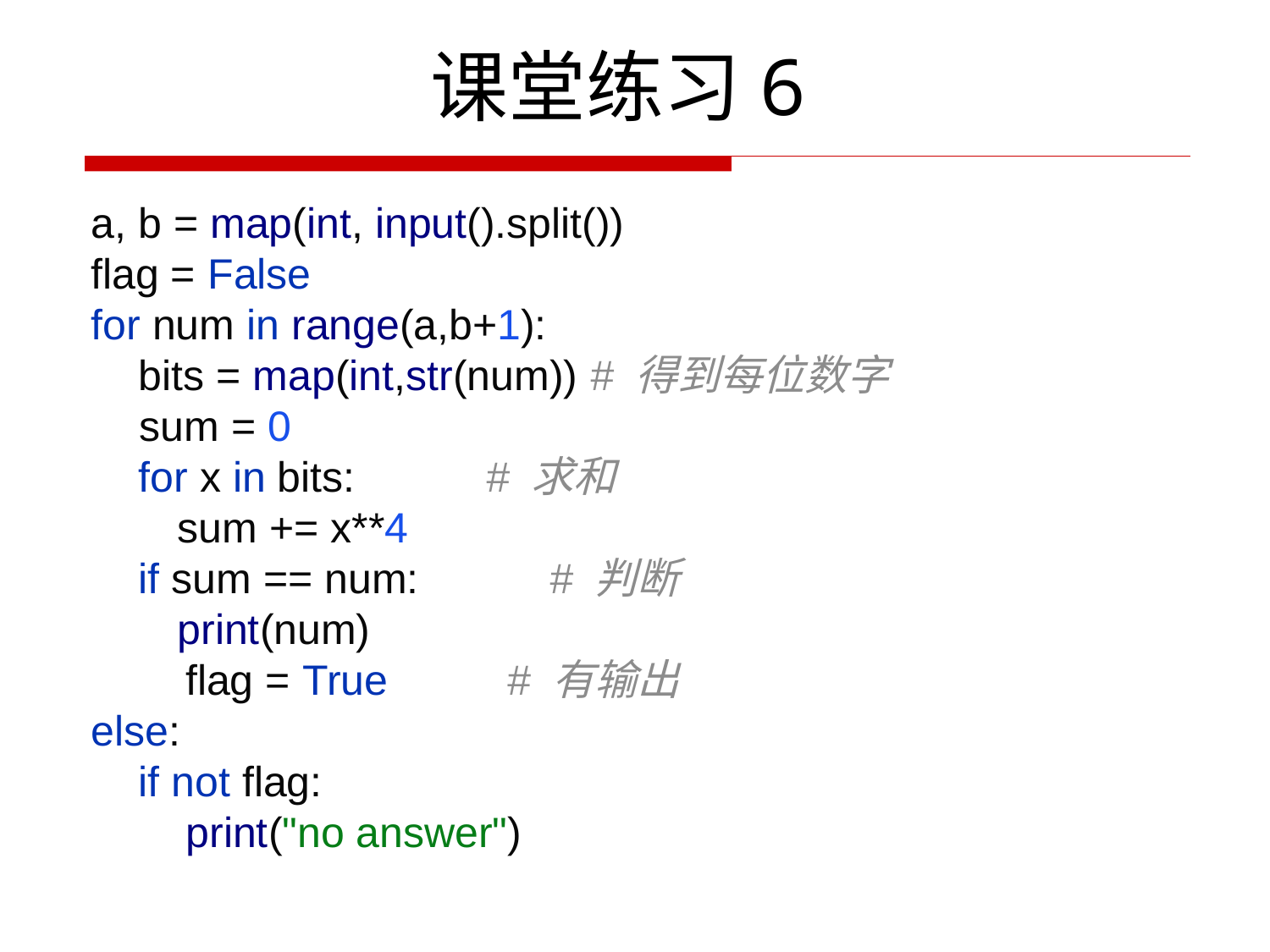

# 课堂练习6
a, b = map(int, input().split())
flag = False
for num in range(a,b+1):
    bits = map(int,str(num)) # 得到每位数字
    sum = 0
    for x in bits:           # 求和
        sum += x**4
    if sum == num:           # 判断
        print(num)
        flag = True          # 有输出
else:
    if not flag:
        print("no answer")

111